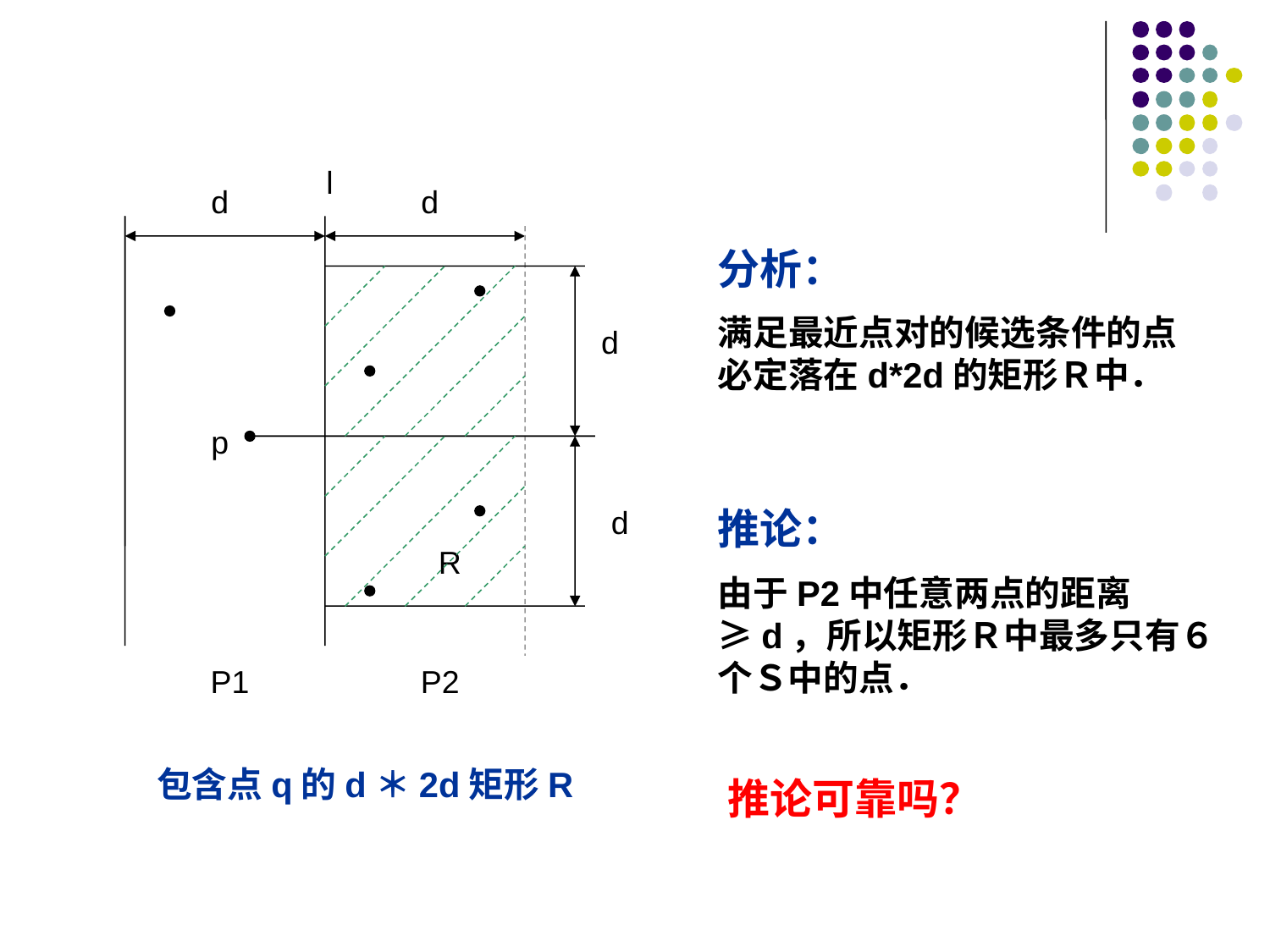

l
d
d

d

p

d

R

P1
P2
分析：
满足最近点对的候选条件的点必定落在d*2d的矩形Ｒ中．
推论：
由于P2中任意两点的距离≥d，所以矩形Ｒ中最多只有６个Ｓ中的点．
包含点q的d＊2d矩形R
推论可靠吗？